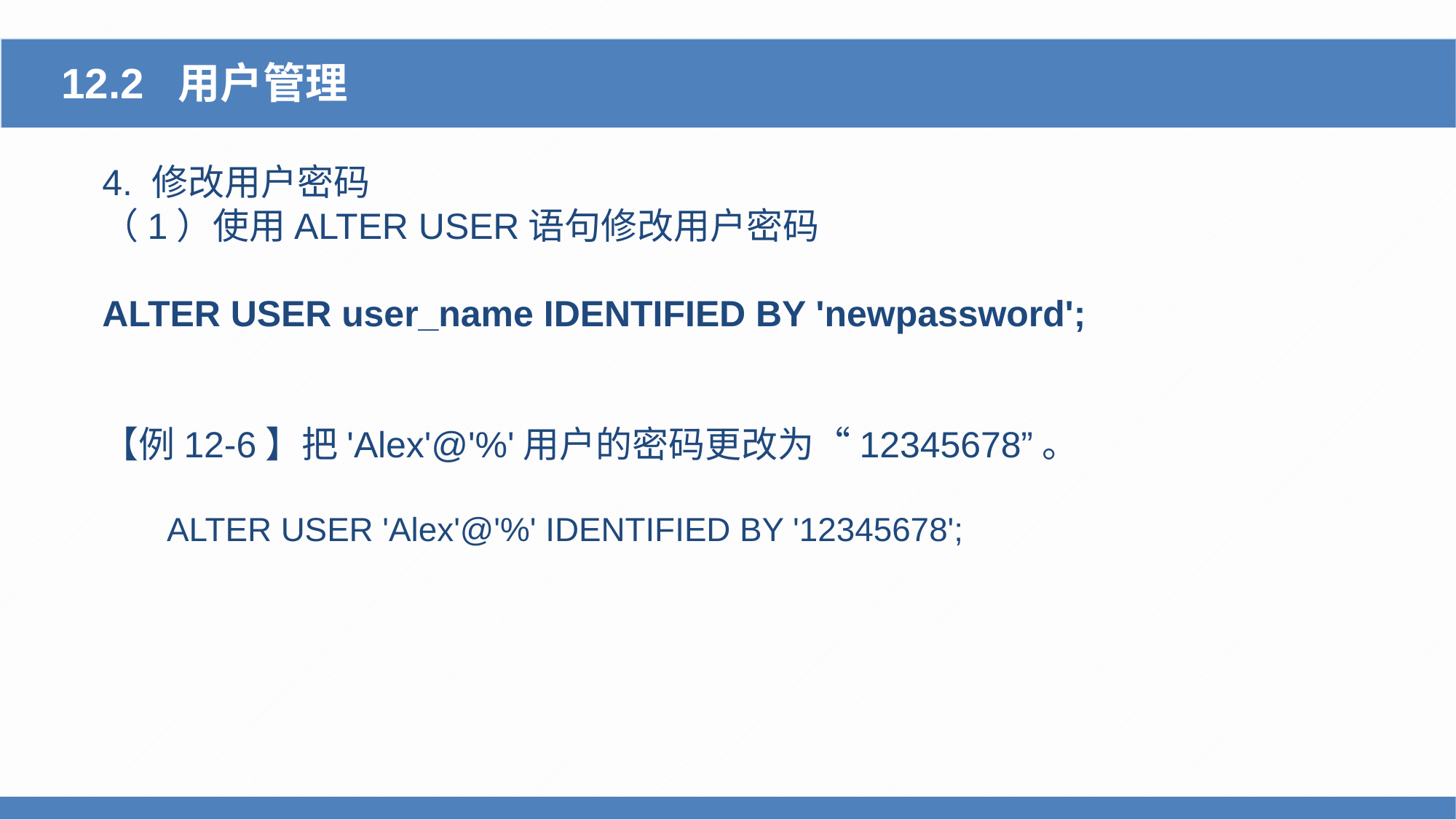

12.2  用户管理
4. 修改用户密码
（1）使用ALTER USER语句修改用户密码

ALTER USER user_name IDENTIFIED BY 'newpassword';

【例12-6】把'Alex'@'%'用户的密码更改为“12345678”。

ALTER USER 'Alex'@'%' IDENTIFIED BY '12345678';